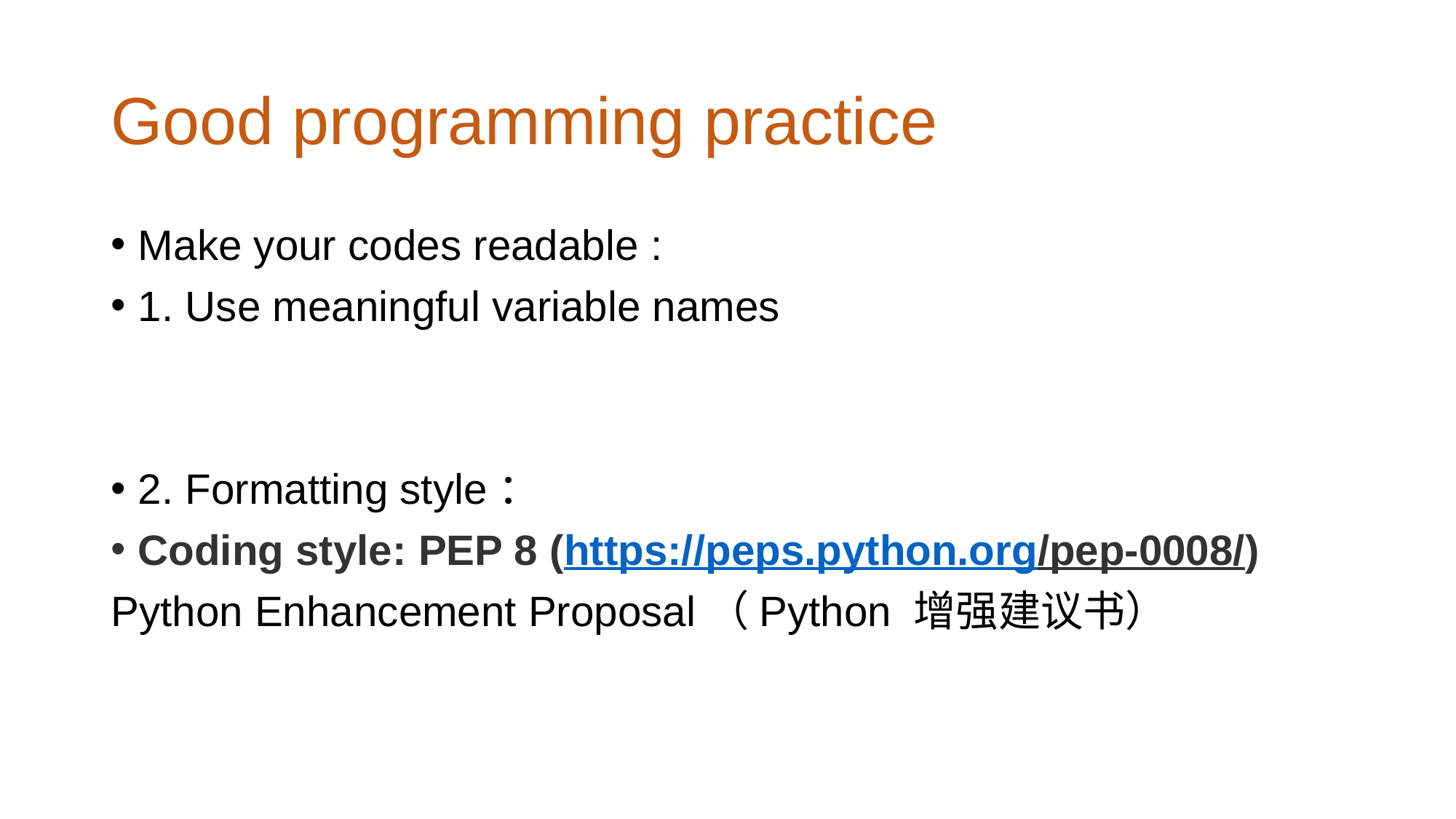

# Good programming practice
Make your codes readable :
1. Use meaningful variable names

2. Formatting style：
Coding style: PEP 8 (https://peps.python.org/pep-0008/)
Python Enhancement Proposal（Python 增强建议书）